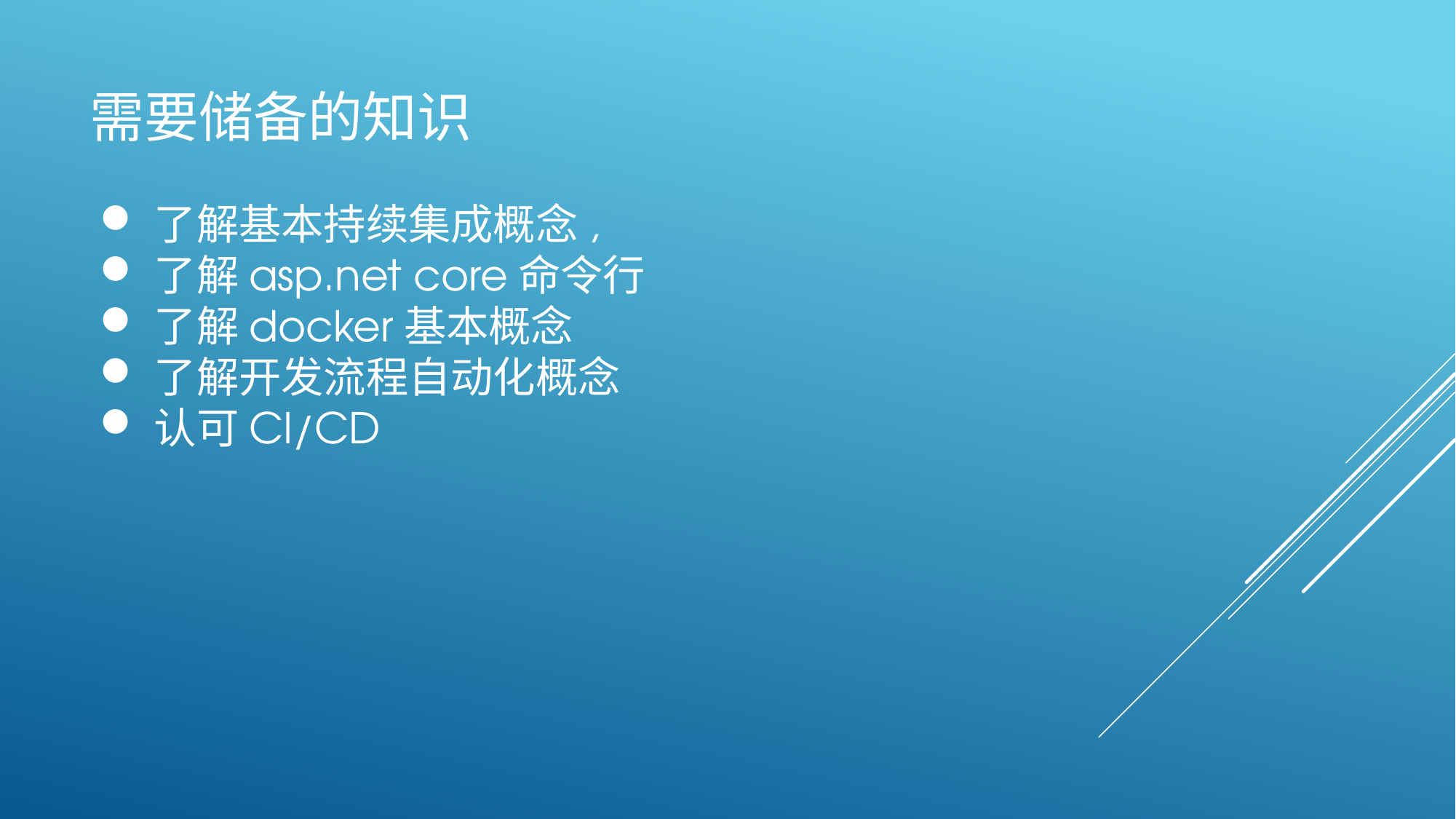

# 需要储备的知识
了解基本持续集成概念,
了解asp.net core命令行
了解docker基本概念
了解开发流程自动化概念
认可CI/CD